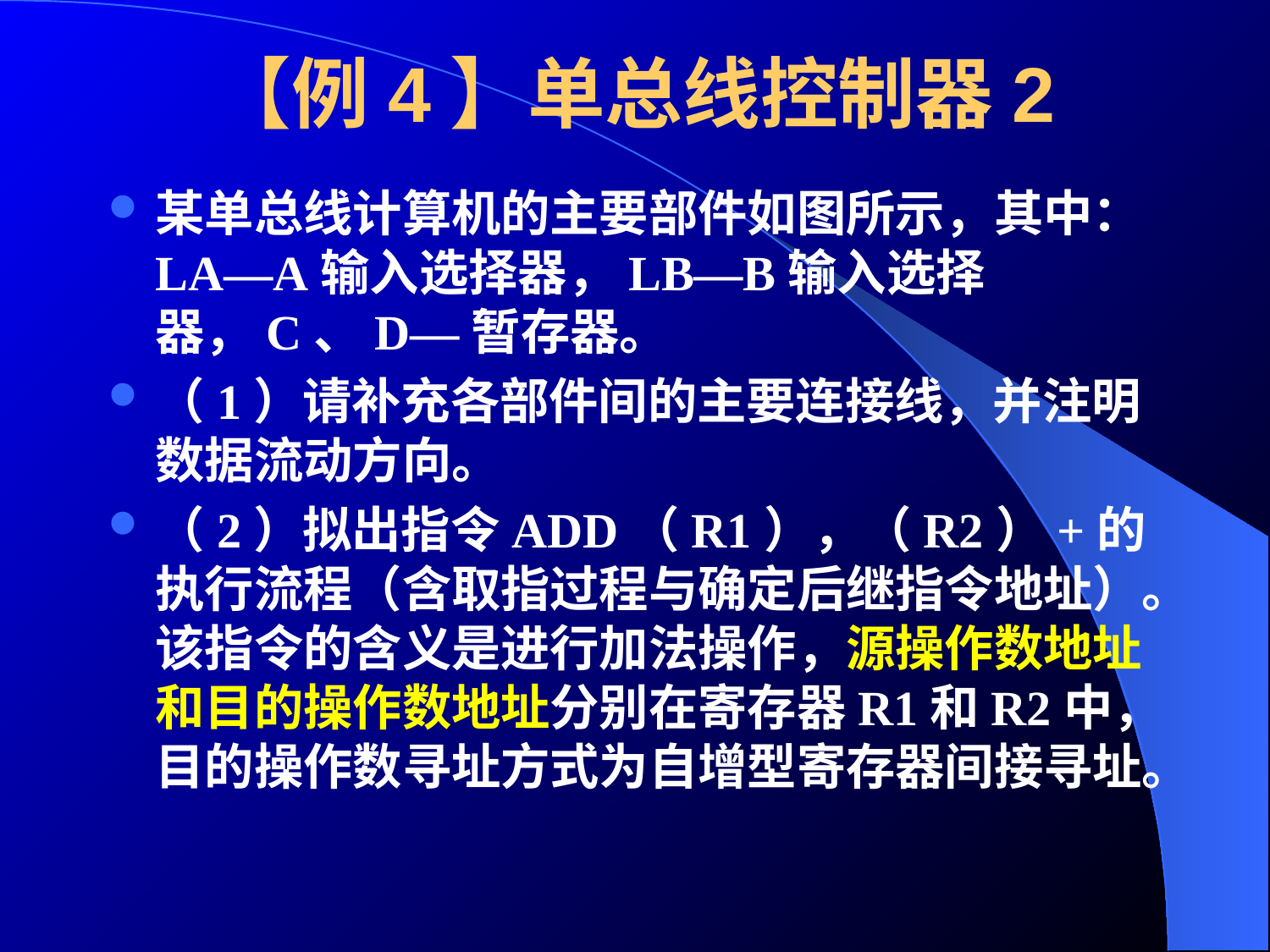

# 【例4】单总线控制器2
某单总线计算机的主要部件如图所示，其中：LA—A输入选择器，LB—B输入选择器，C、D—暂存器。
（1）请补充各部件间的主要连接线，并注明数据流动方向。
（2）拟出指令ADD（R1），（R2）+的执行流程（含取指过程与确定后继指令地址）。该指令的含义是进行加法操作，源操作数地址和目的操作数地址分别在寄存器R1和R2中，目的操作数寻址方式为自增型寄存器间接寻址。